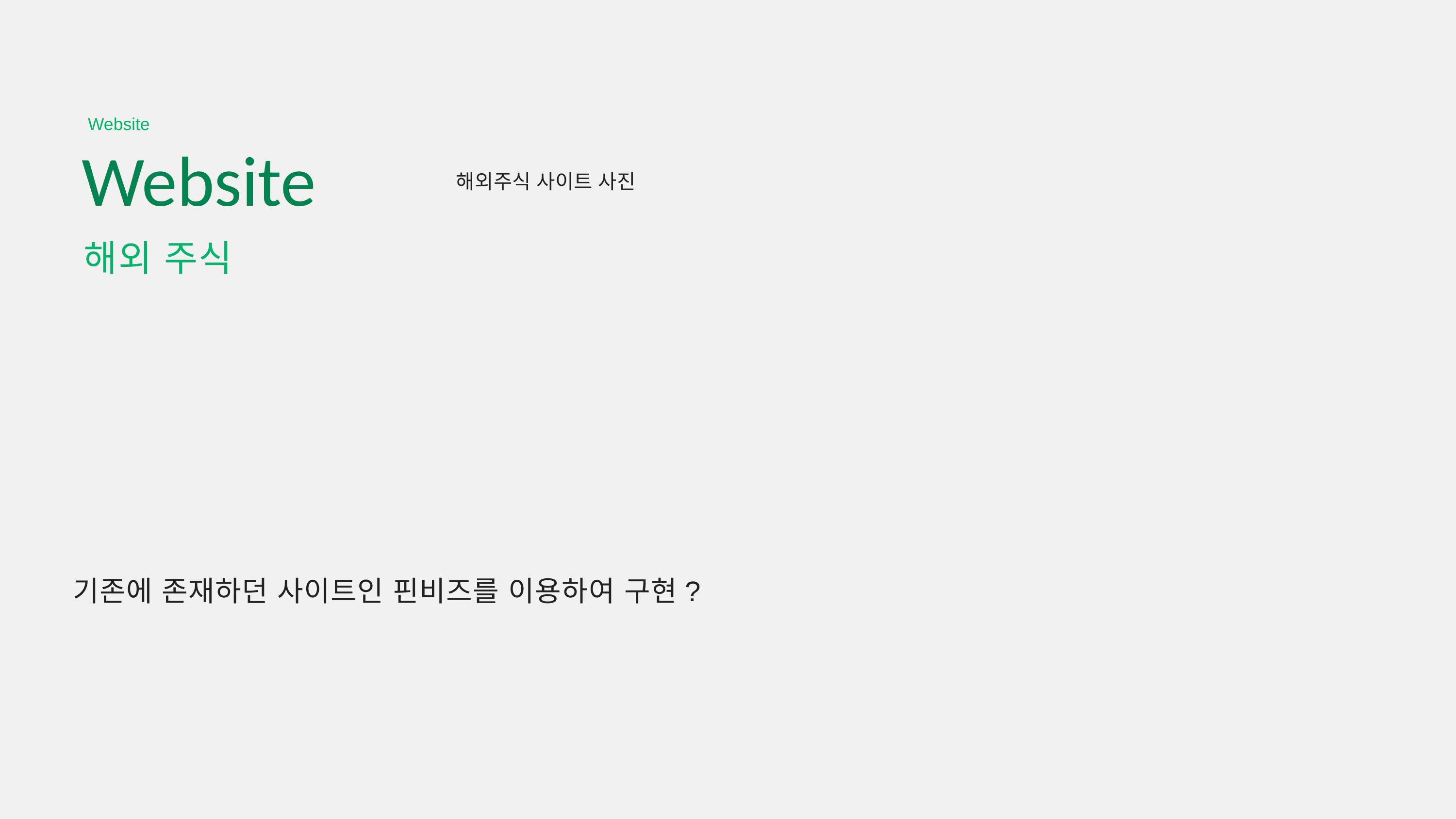

Website
Website
해외주식 사이트 사진
해외 주식
기존에 존재하던 사이트인 핀비즈를 이용하여 구현?